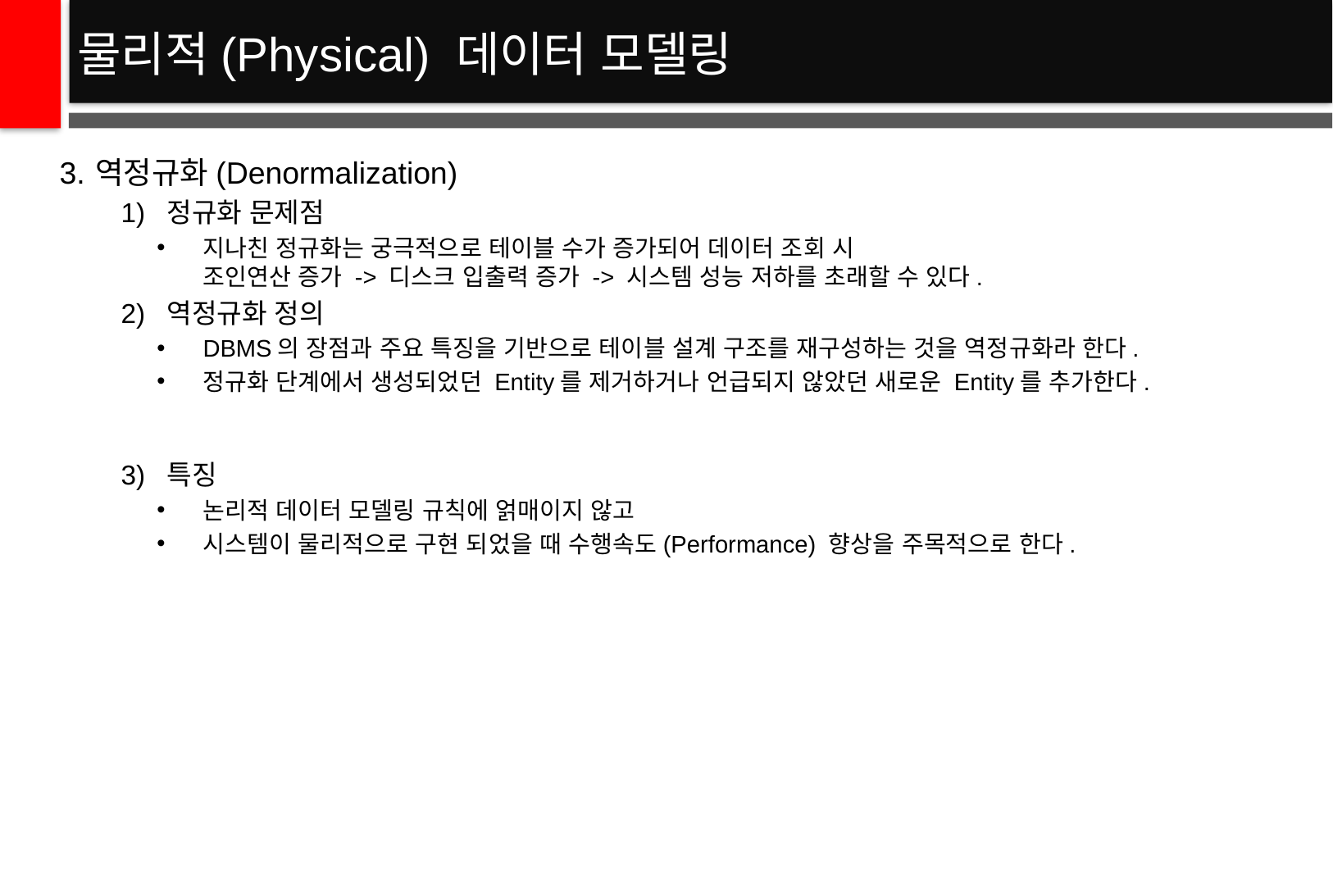

# 물리적(Physical) 데이터 모델링
역정규화(Denormalization)
정규화 문제점
지나친 정규화는 궁극적으로 테이블 수가 증가되어 데이터 조회 시
조인연산 증가 -> 디스크 입출력 증가 -> 시스템 성능 저하를 초래할 수 있다.
역정규화 정의
DBMS의 장점과 주요 특징을 기반으로 테이블 설계 구조를 재구성하는 것을 역정규화라 한다.
정규화 단계에서 생성되었던 Entity를 제거하거나 언급되지 않았던 새로운 Entity를 추가한다.

특징
논리적 데이터 모델링 규칙에 얽매이지 않고
시스템이 물리적으로 구현 되었을 때 수행속도(Performance) 향상을 주목적으로 한다.